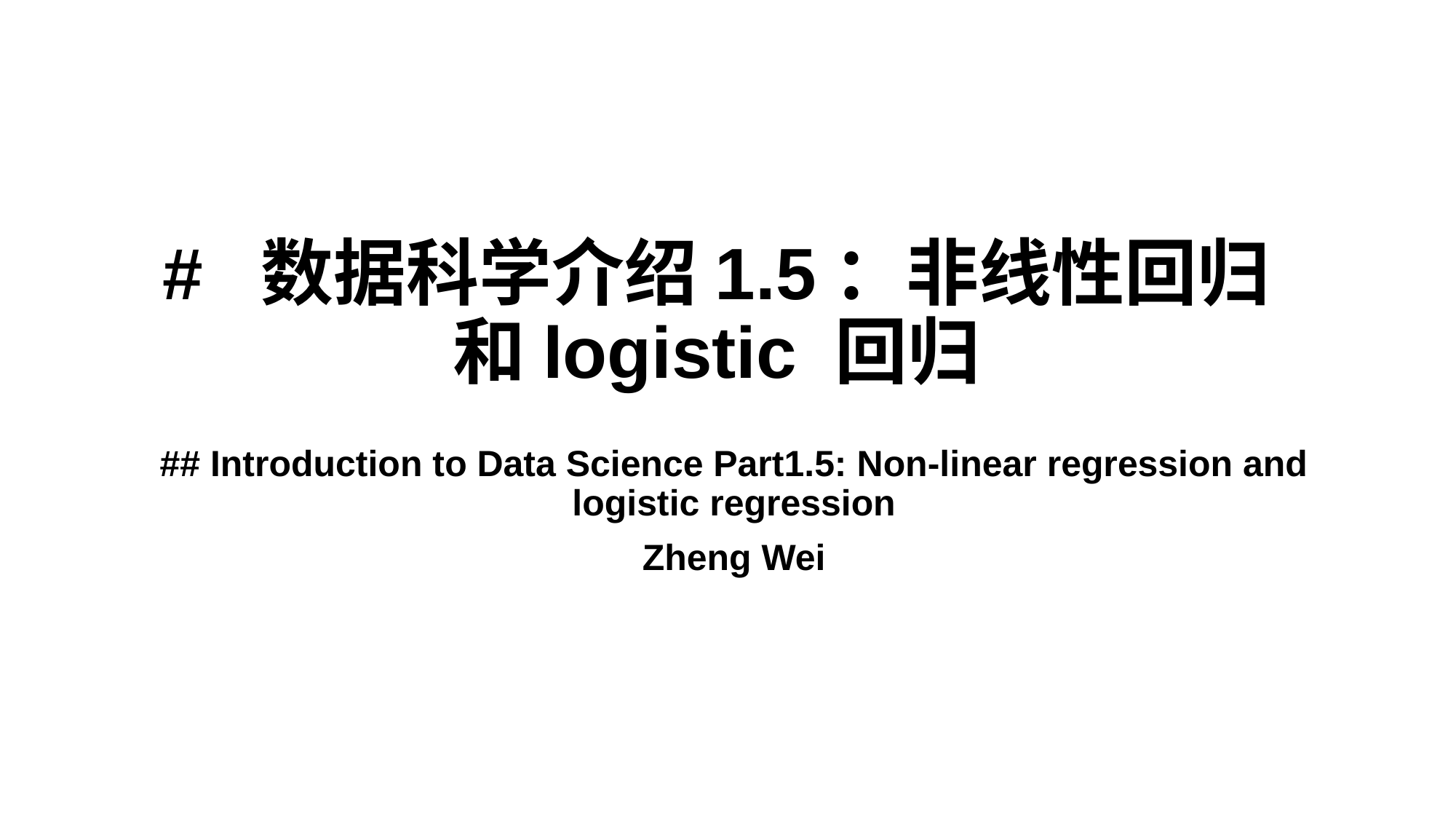

# #  数据科学介绍1.5：非线性回归和logistic 回归
## Introduction to Data Science Part1.5: Non-linear regression and logistic regression
Zheng Wei